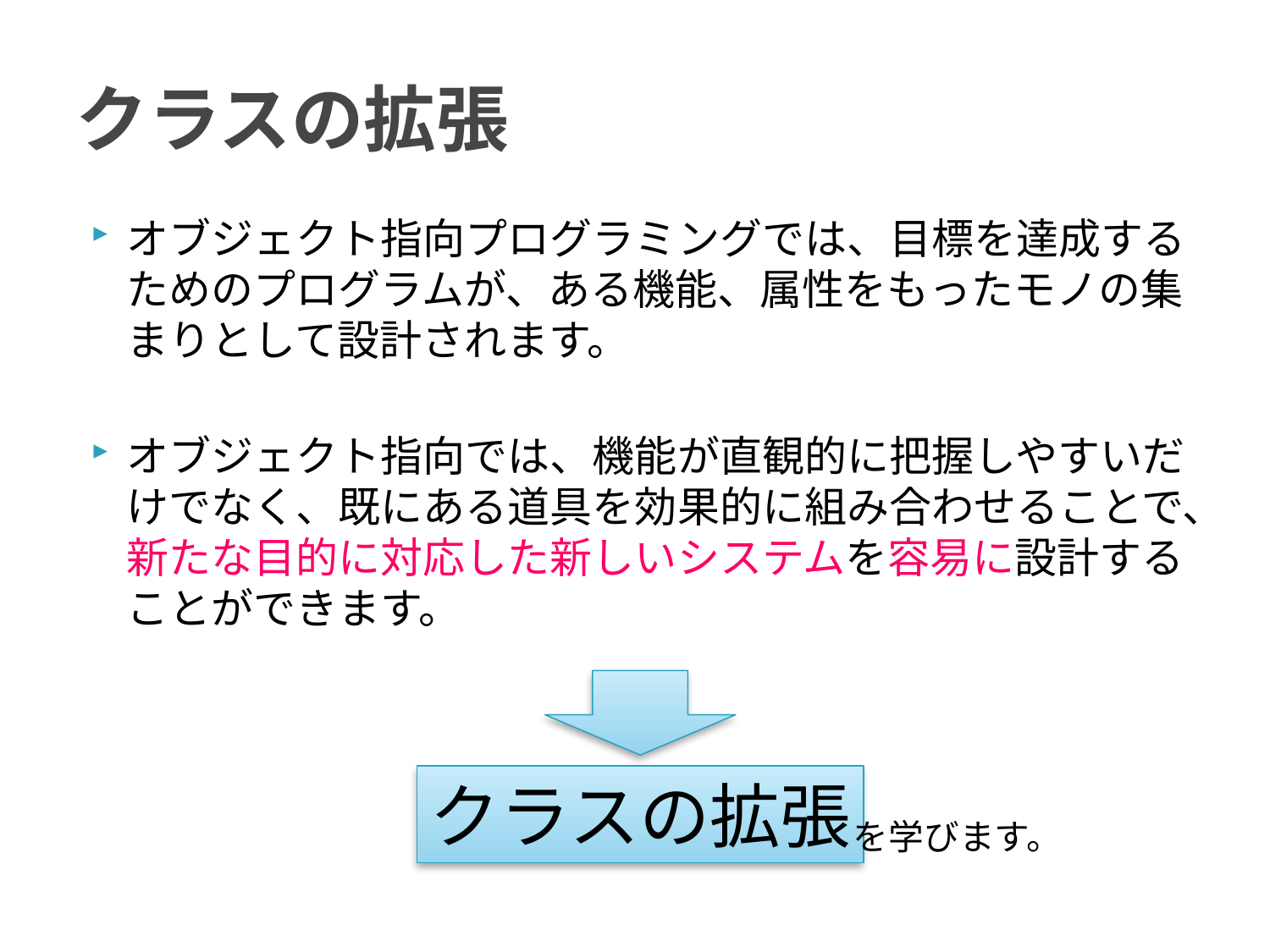

# クラスの拡張
オブジェクト指向プログラミングでは、目標を達成するためのプログラムが、ある機能、属性をもったモノの集まりとして設計されます。

オブジェクト指向では、機能が直観的に把握しやすいだけでなく、既にある道具を効果的に組み合わせることで、新たな目的に対応した新しいシステムを容易に設計することができます。

クラスの拡張
を学びます。